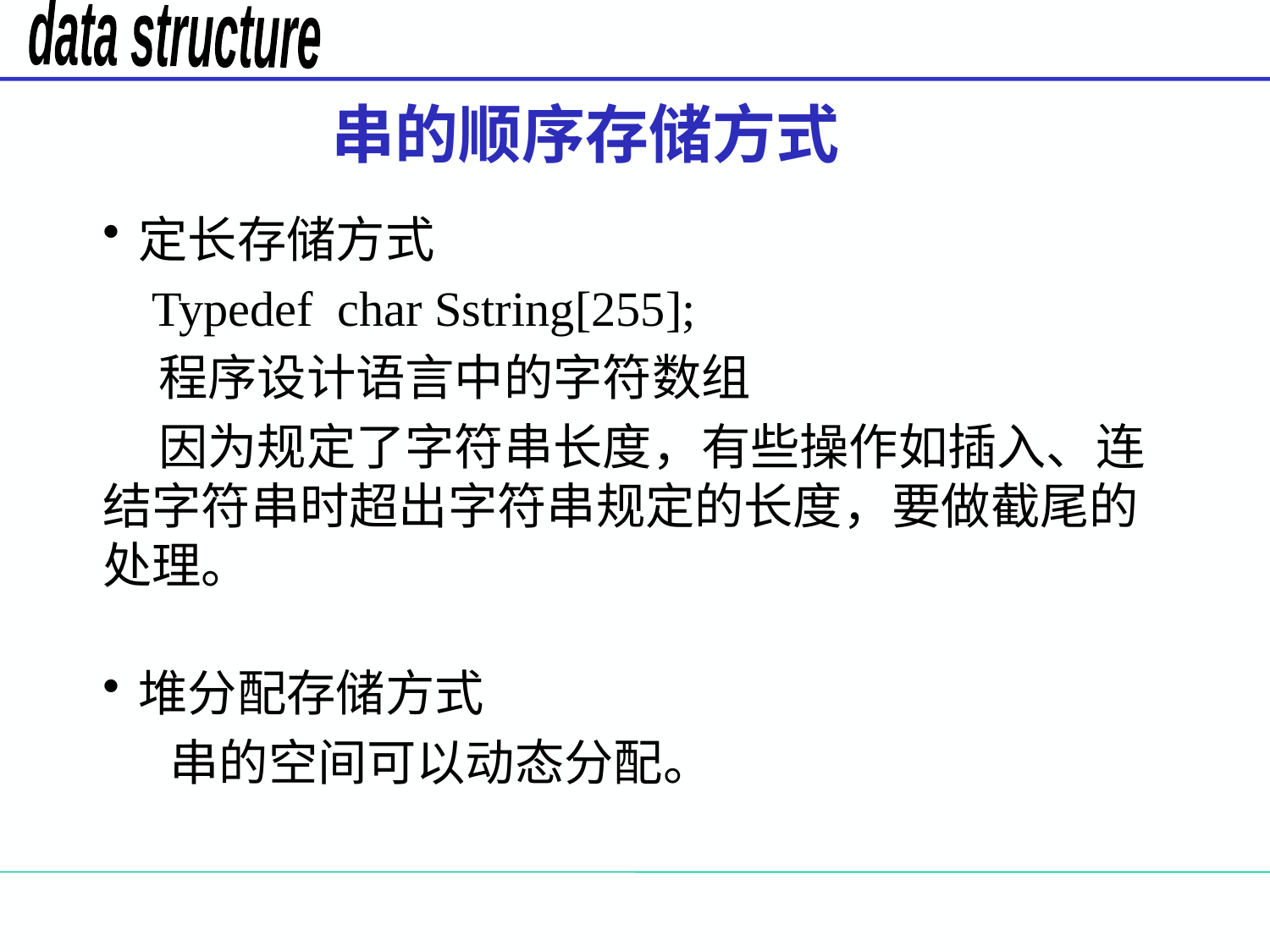

# 串的顺序存储方式
定长存储方式
    Typedef  char Sstring[255];
    程序设计语言中的字符数组
    因为规定了字符串长度，有些操作如插入、连结字符串时超出字符串规定的长度，要做截尾的处理。

堆分配存储方式
     串的空间可以动态分配。